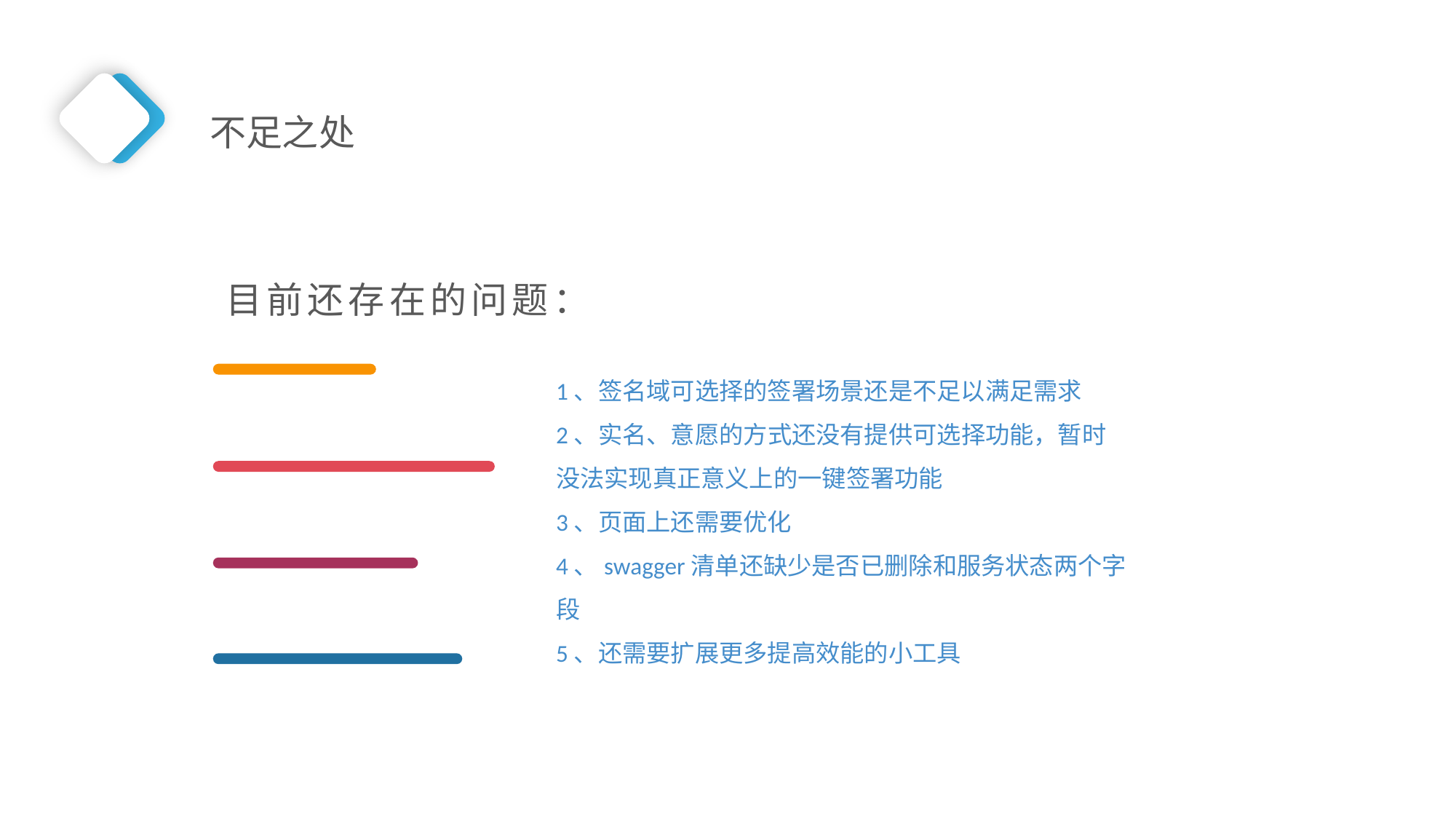

不足之处

Ship

目前还存在的问题：
1、签名域可选择的签署场景还是不足以满足需求
2、实名、意愿的方式还没有提供可选择功能，暂时没法实现真正意义上的一键签署功能
3、页面上还需要优化
4、swagger清单还缺少是否已删除和服务状态两个字段
5、还需要扩展更多提高效能的小工具

Editing

Web Developing

Designing